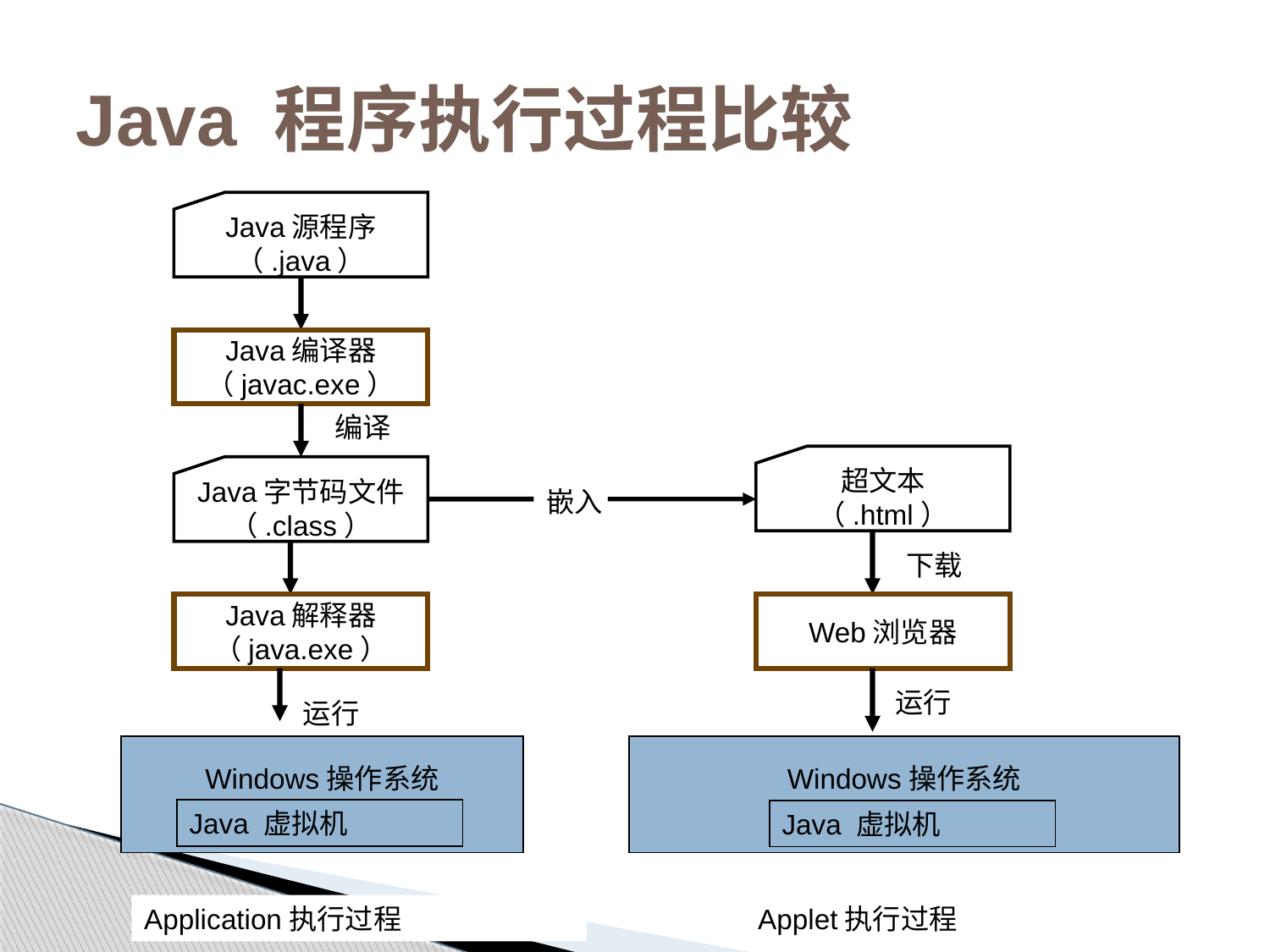

# Java 程序执行过程比较
Java源程序
（.java）

Java编译器
（javac.exe）

编译
超文本
（.html）
Java字节码文件
（.class）
嵌入

下载
Java解释器
（java.exe）
Web浏览器

运行
运行
Windows操作系统

Windows操作系统

Java 虚拟机
Java 虚拟机
Application执行过程
Applet执行过程